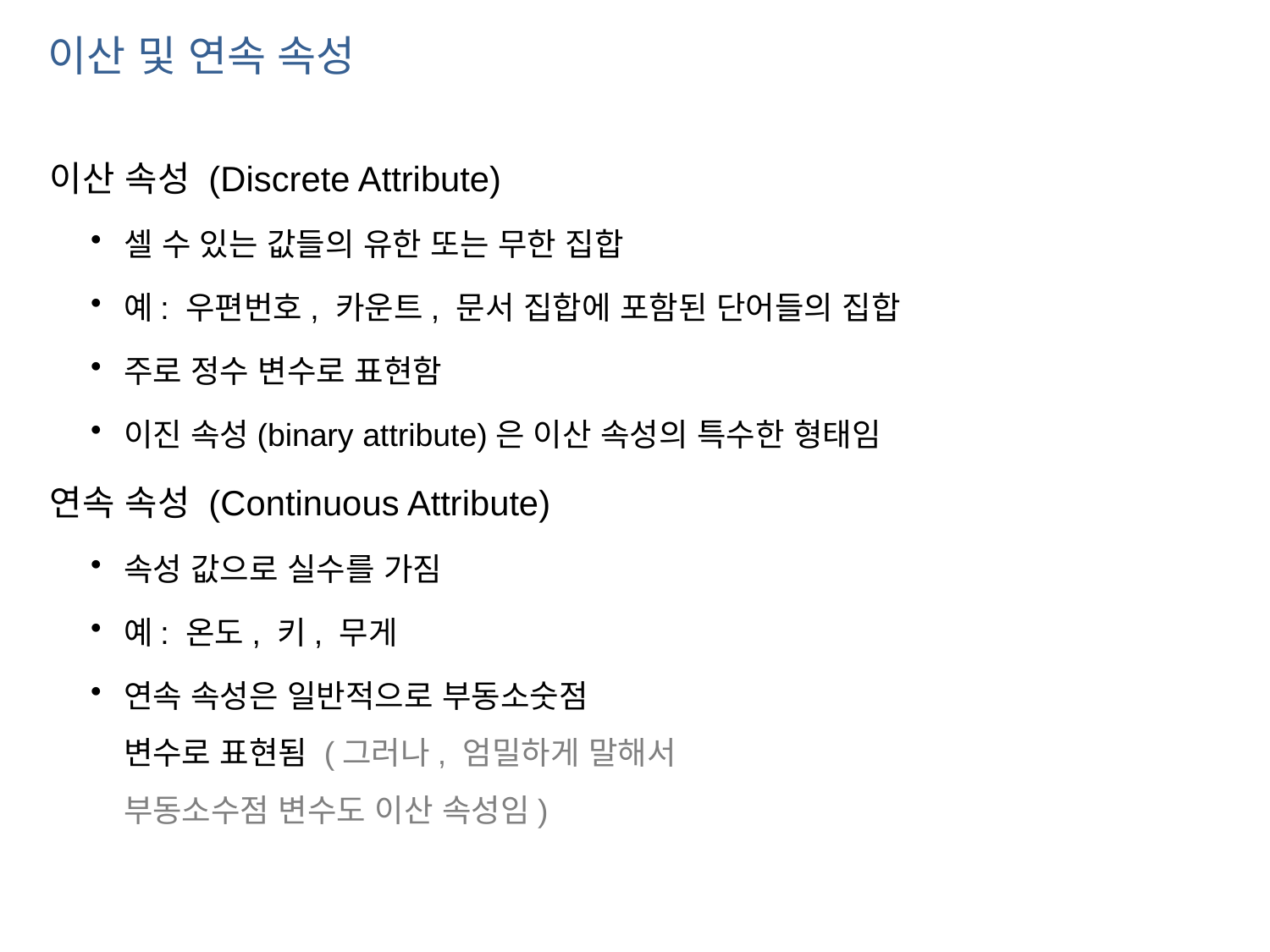

이산 및 연속 속성
이산 속성 (Discrete Attribute)
셀 수 있는 값들의 유한 또는 무한 집합
예: 우편번호, 카운트, 문서 집합에 포함된 단어들의 집합
주로 정수 변수로 표현함
이진 속성(binary attribute)은 이산 속성의 특수한 형태임
연속 속성 (Continuous Attribute)
속성 값으로 실수를 가짐
예: 온도, 키, 무게
연속 속성은 일반적으로 부동소숫점
변수로 표현됨 (그러나, 엄밀하게 말해서
부동소수점 변수도 이산 속성임)